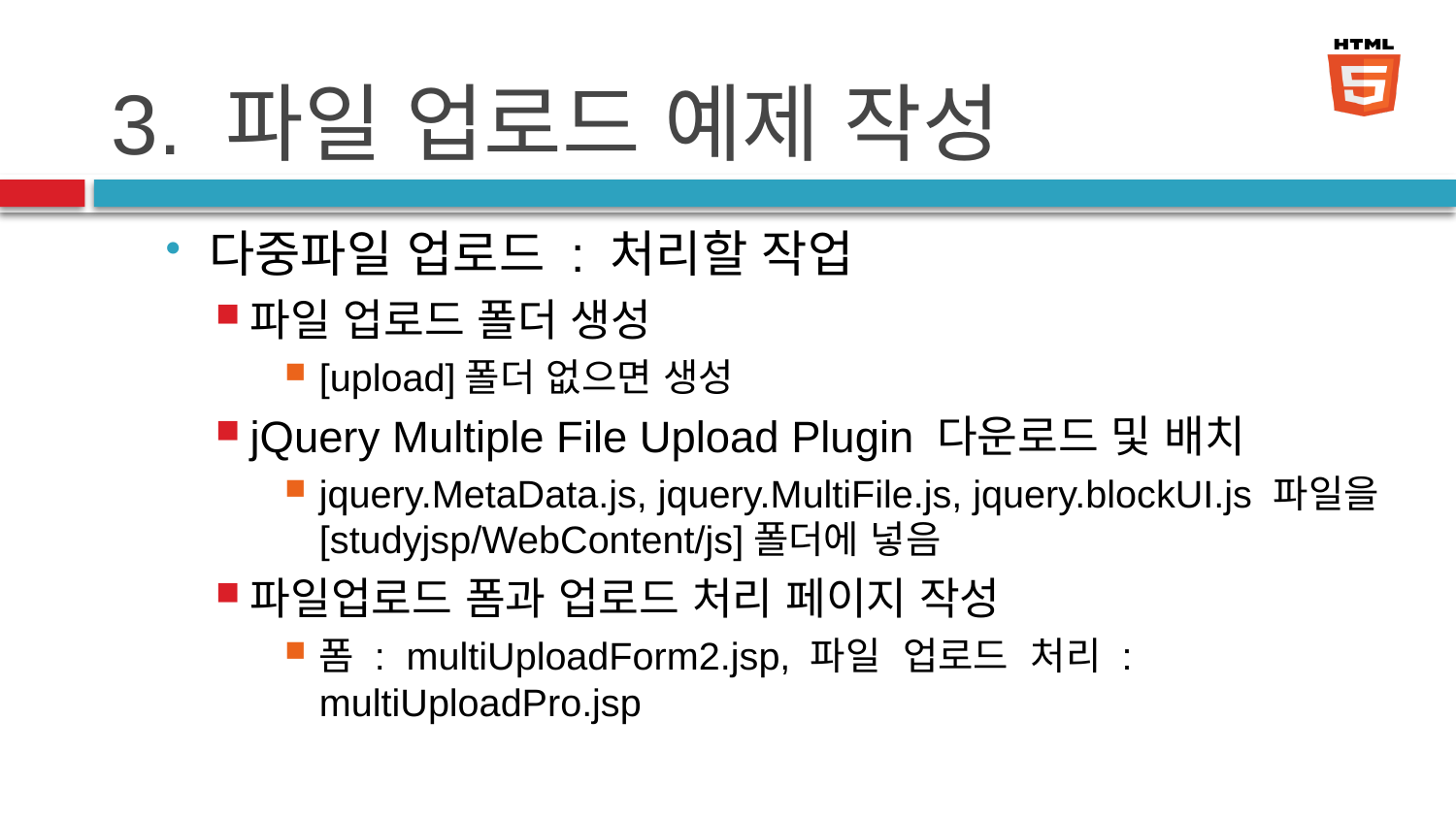

# 3. 파일 업로드 예제 작성
다중파일 업로드 : 처리할 작업
파일 업로드 폴더 생성
[upload]폴더 없으면 생성
jQuery Multiple File Upload Plugin 다운로드 및 배치
jquery.MetaData.js, jquery.MultiFile.js, jquery.blockUI.js 파일을 [studyjsp/WebContent/js]폴더에 넣음
파일업로드 폼과 업로드 처리 페이지 작성
폼 :  multiUploadForm2.jsp, 파일  업로드  처리 : multiUploadPro.jsp